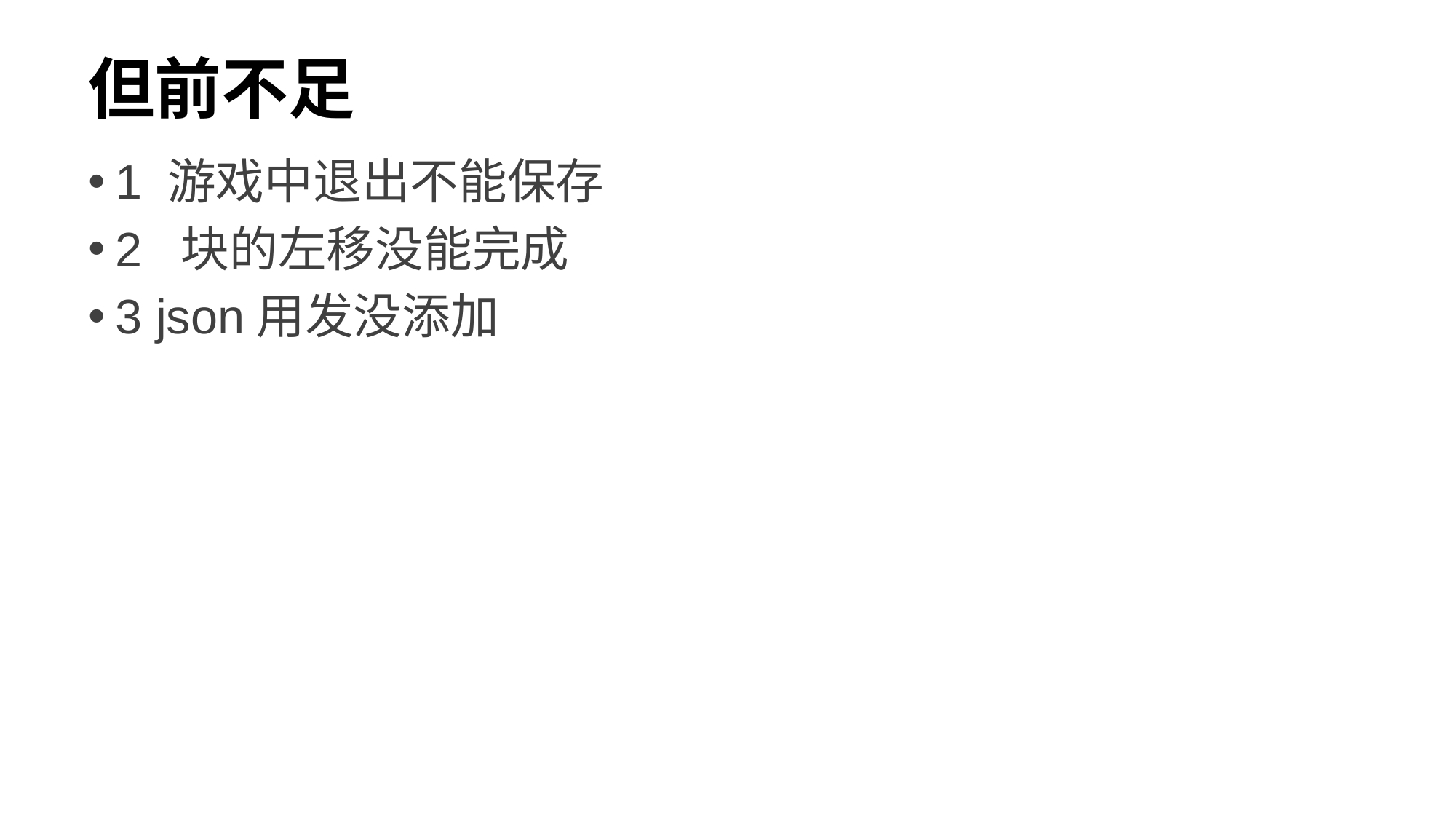

# 但前不足
1 游戏中退出不能保存
2  块的左移没能完成
3 json用发没添加